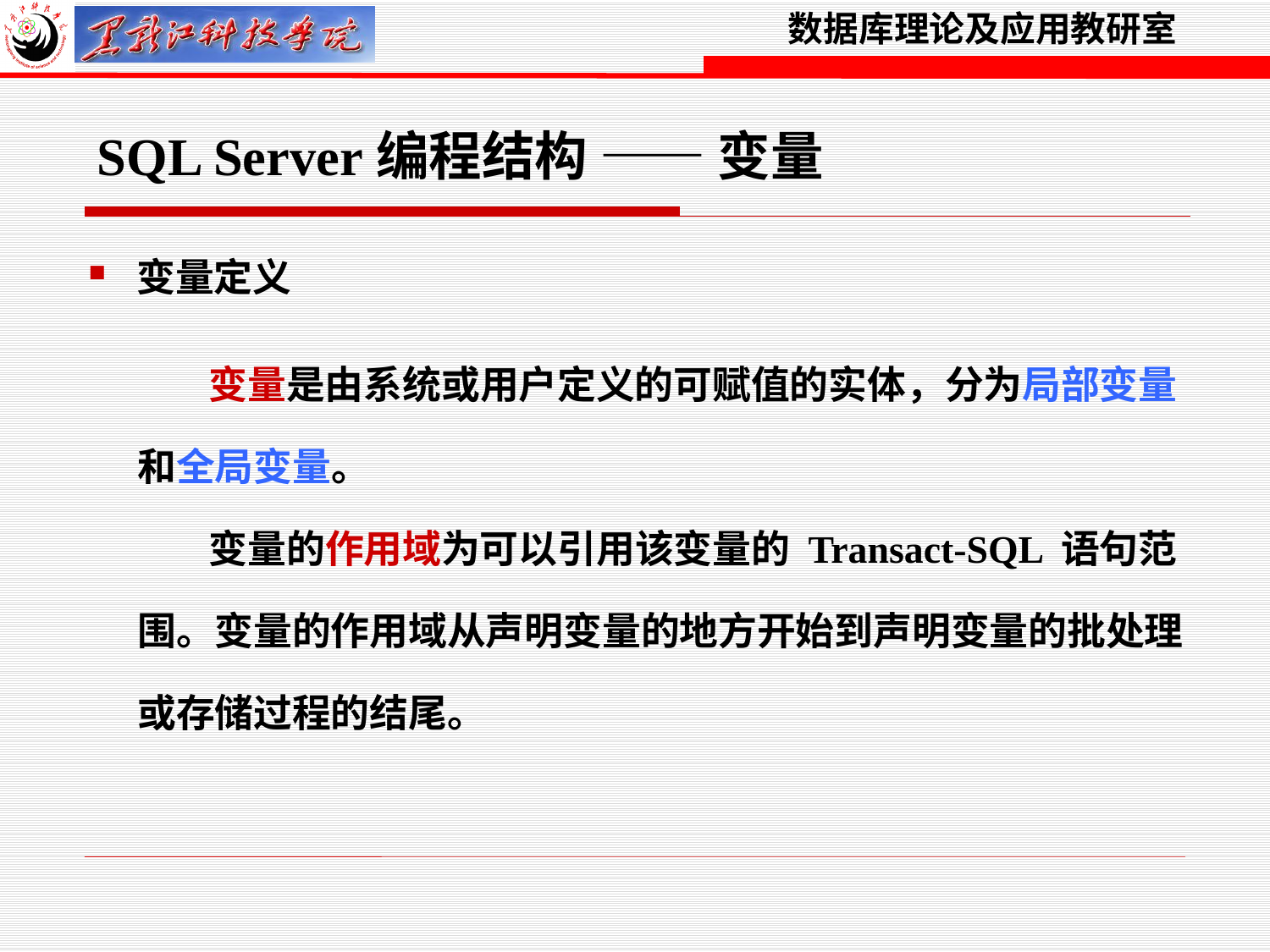

SQL Server编程结构 —— 变量
 变量定义
       变量是由系统或用户定义的可赋值的实体，分为局部变量
和全局变量。
       变量的作用域为可以引用该变量的 Transact-SQL 语句范
围。变量的作用域从声明变量的地方开始到声明变量的批处理
或存储过程的结尾。